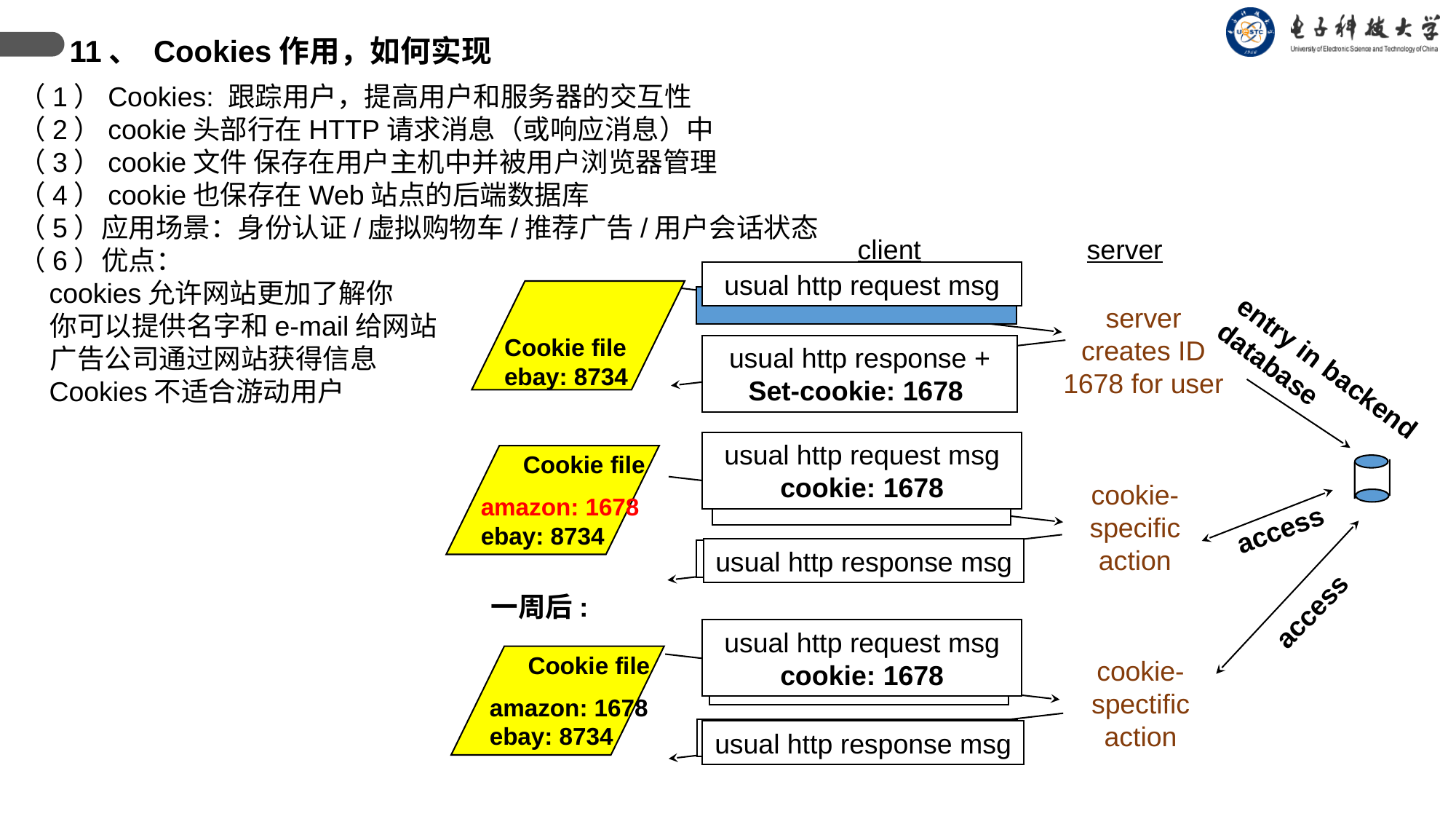

11、 Cookies作用，如何实现
（1）Cookies: 跟踪用户，提高用户和服务器的交互性
（2）cookie头部行在HTTP请求消息（或响应消息）中
（3）cookie文件 保存在用户主机中并被用户浏览器管理
（4）cookie也保存在Web站点的后端数据库
（5）应用场景：身份认证/虚拟购物车/推荐广告/用户会话状态
（6）优点：
    cookies允许网站更加了解你
    你可以提供名字和e-mail给网站
    广告公司通过网站获得信息
    Cookies不适合游动用户
client
server
usual http request msg

usual http response +
Set-cookie: 1678

usual http request msg
cookie: 1678

cookie-
specific
action

usual http response msg

usual http request msg
cookie: 1678

cookie-
spectific
action

usual http response msg

server
creates ID
1678 for user
Cookie file
ebay: 8734

entry in backend
database

Cookie file
amazon: 1678
ebay: 8734

access

一周后:
access
Cookie file
amazon: 1678
ebay: 8734